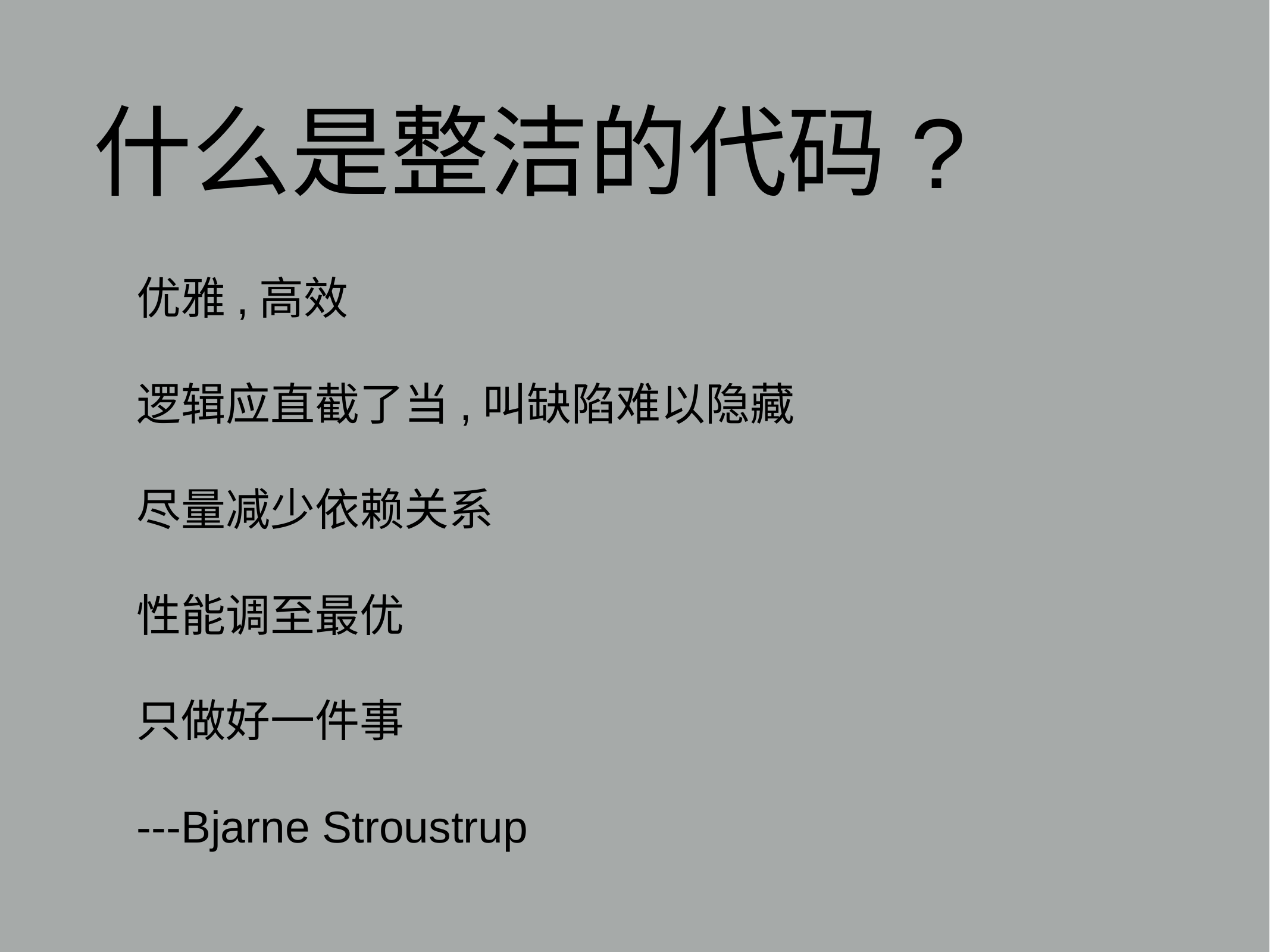

# 什么是整洁的代码?
优雅,高效
逻辑应直截了当,叫缺陷难以隐藏
尽量减少依赖关系
性能调至最优
只做好一件事
---Bjarne Stroustrup